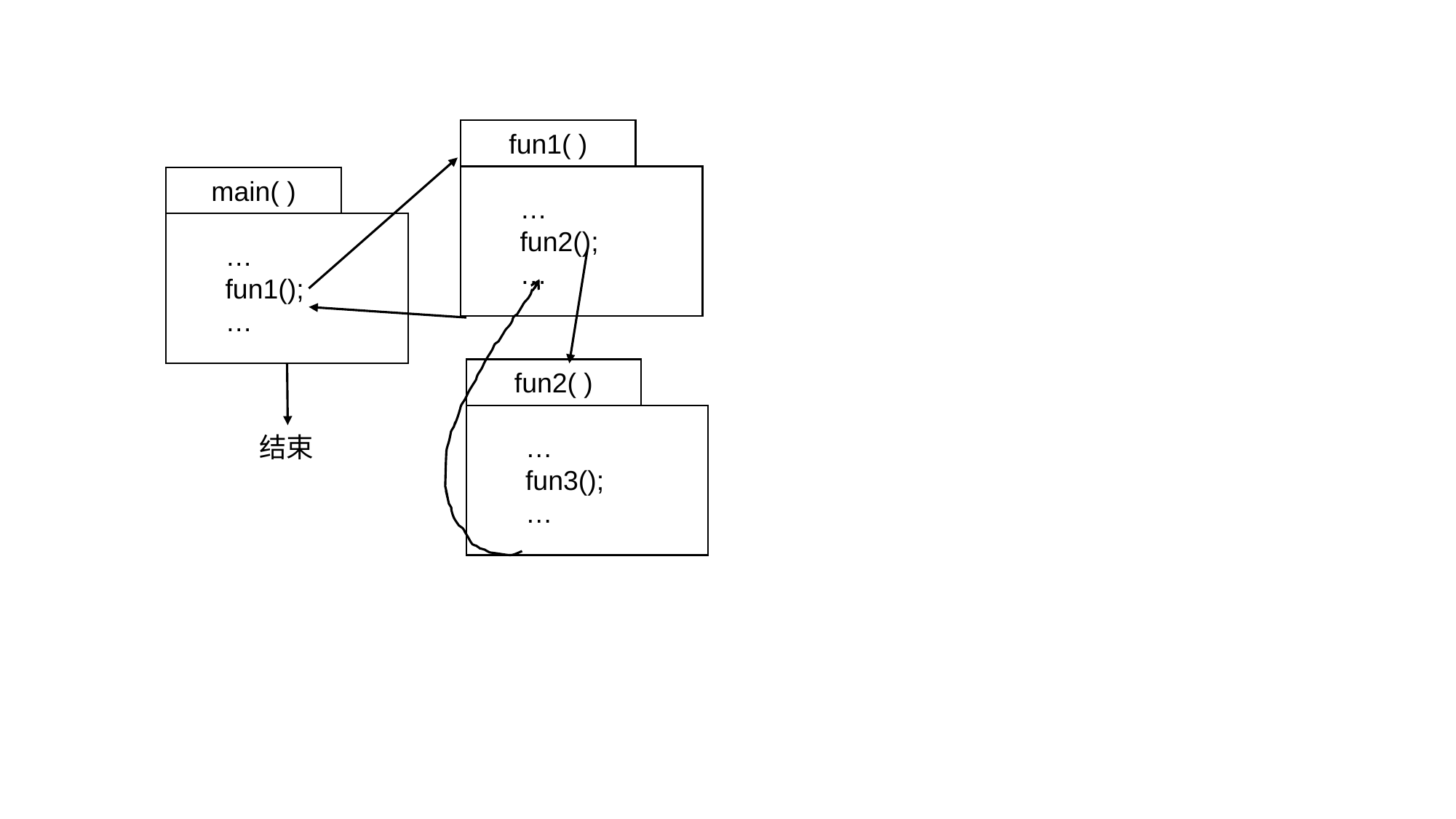

fun1( )

…
fun2();
…
main( )

…
fun1();
…

fun2( )

…
fun3();
…
结束